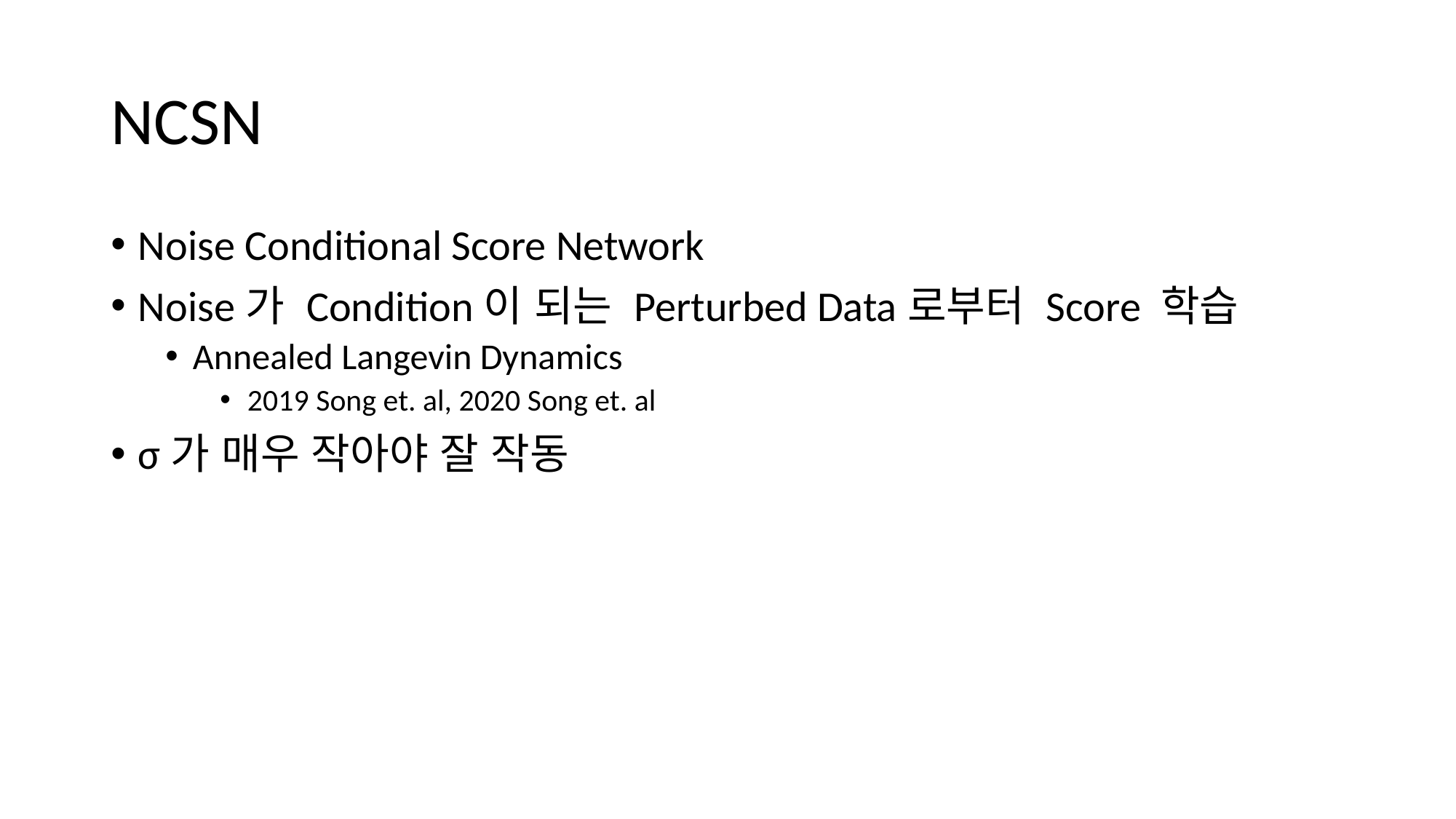

# NCSN
Noise Conditional Score Network
Noise가 Condition이 되는 Perturbed Data로부터 Score 학습
Annealed Langevin Dynamics
2019 Song et. al, 2020 Song et. al
σ가 매우 작아야 잘 작동